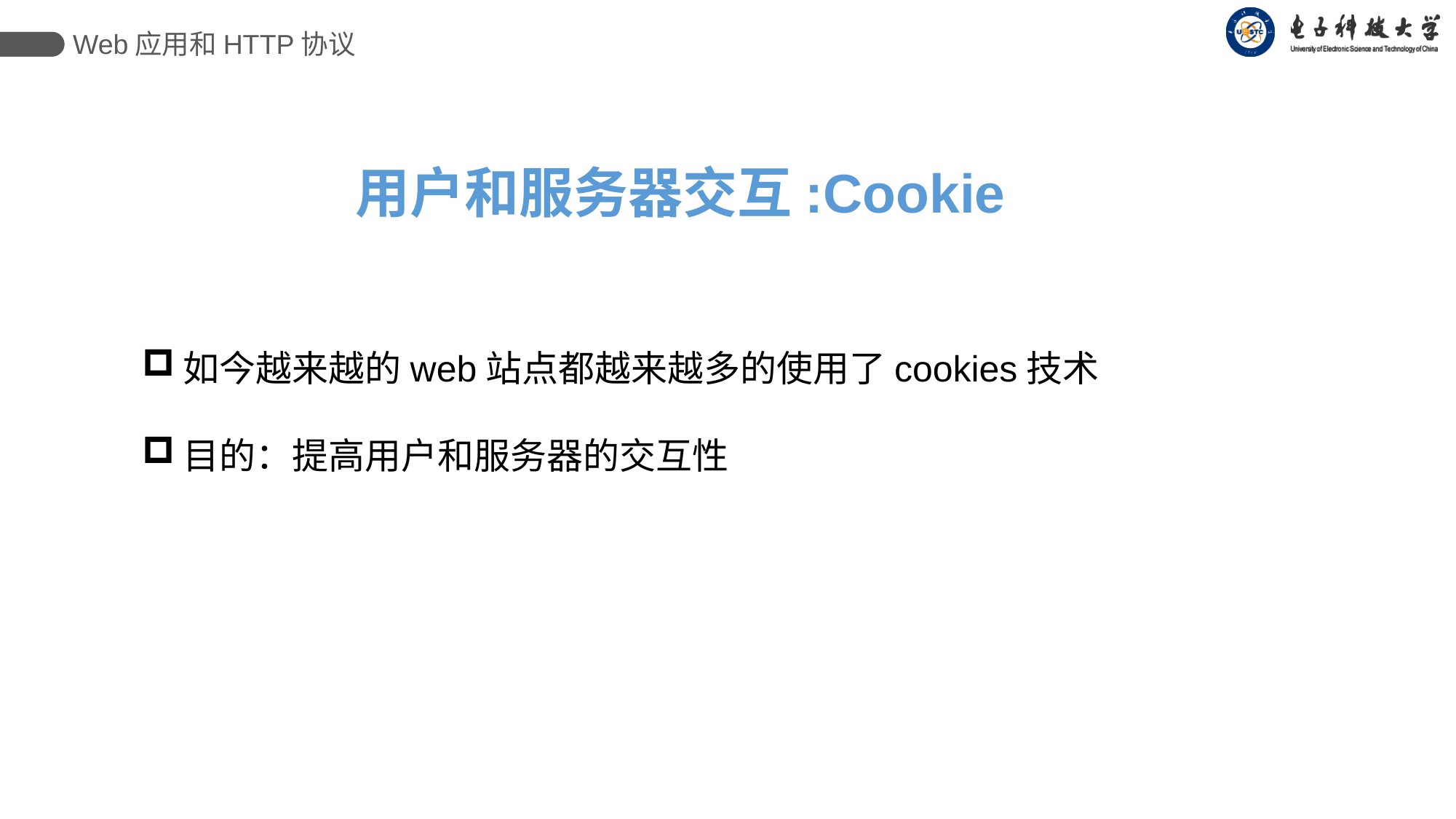

Web应用和HTTP协议
用户和服务器交互:Cookie
如今越来越的web站点都越来越多的使用了cookies技术

目的：提高用户和服务器的交互性